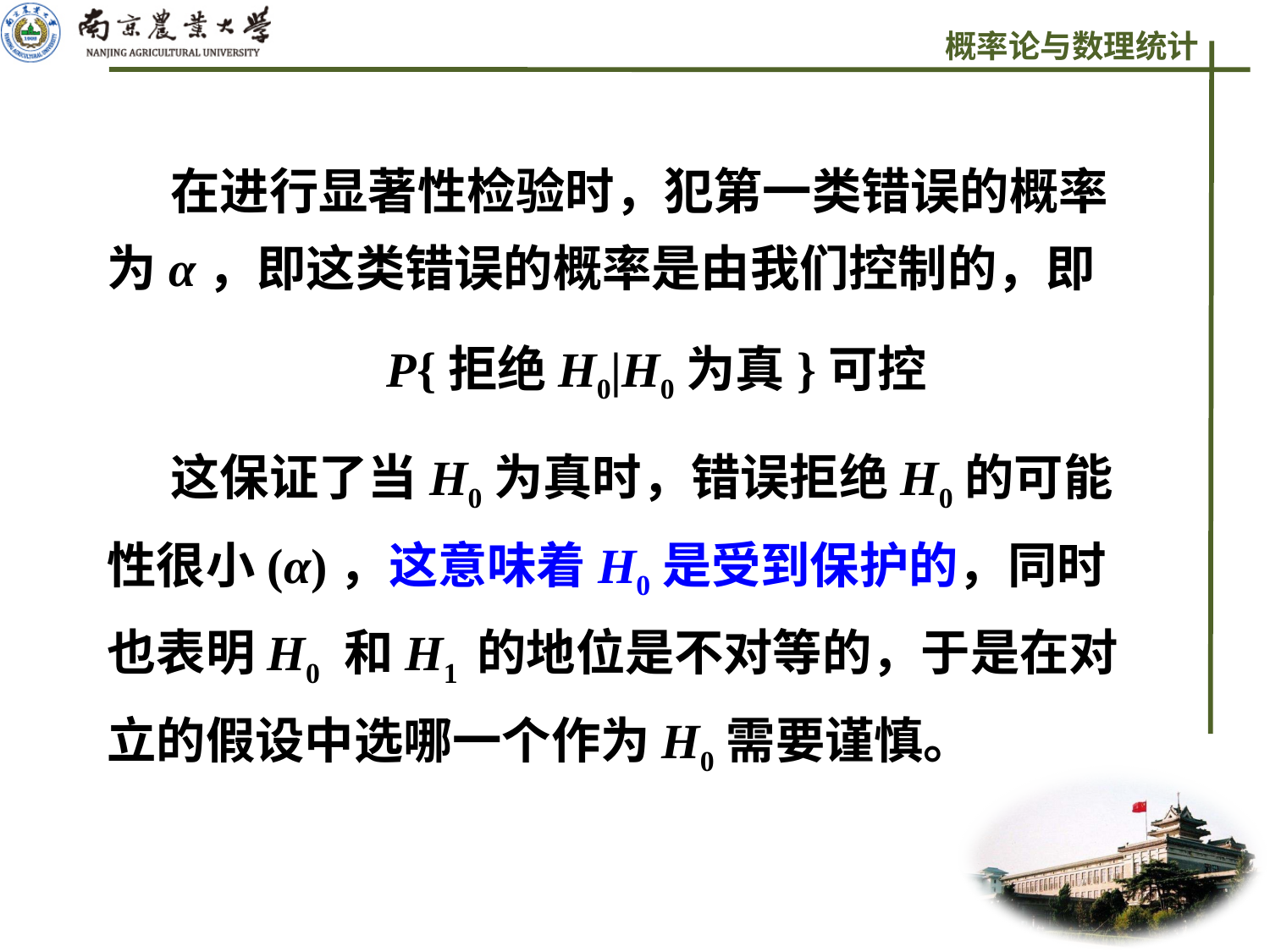

在进行显著性检验时，犯第一类错误的概率为α，即这类错误的概率是由我们控制的，即
P{拒绝H0|H0为真}可控
这保证了当H0为真时，错误拒绝H0的可能性很小(α)，这意味着H0是受到保护的，同时也表明H0 和H1 的地位是不对等的，于是在对立的假设中选哪一个作为H0需要谨慎。